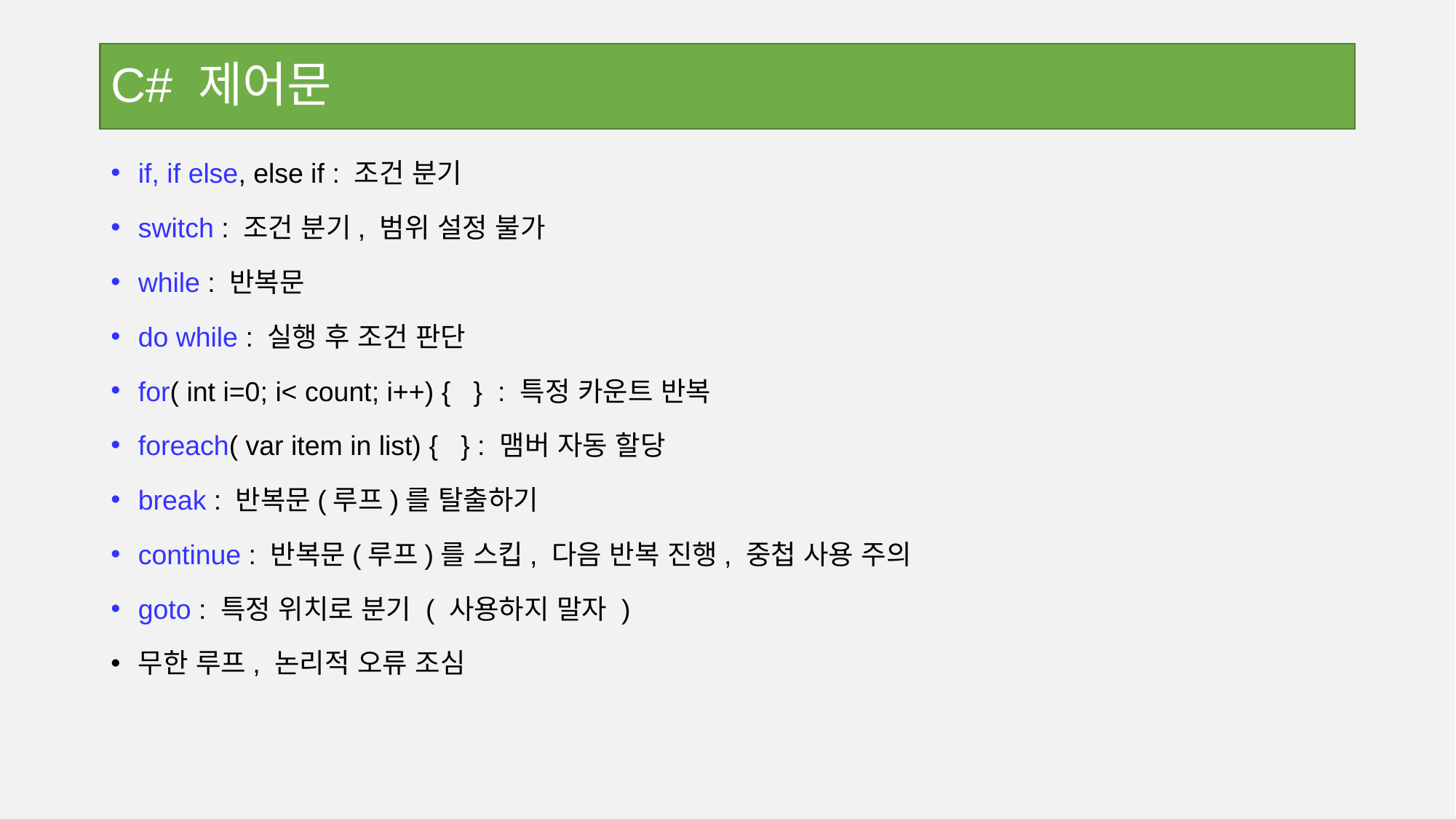

# C# 제어문
if, if else, else if : 조건 분기
switch : 조건 분기, 범위 설정 불가
while : 반복문
do while : 실행 후 조건 판단
for( int i=0; i< count; i++) {   }  : 특정 카운트 반복
foreach( var item in list) {   } : 맴버 자동 할당
break : 반복문(루프)를 탈출하기
continue : 반복문(루프)를 스킵, 다음 반복 진행, 중첩 사용 주의
goto : 특정 위치로 분기 ( 사용하지 말자 )
무한 루프, 논리적 오류 조심